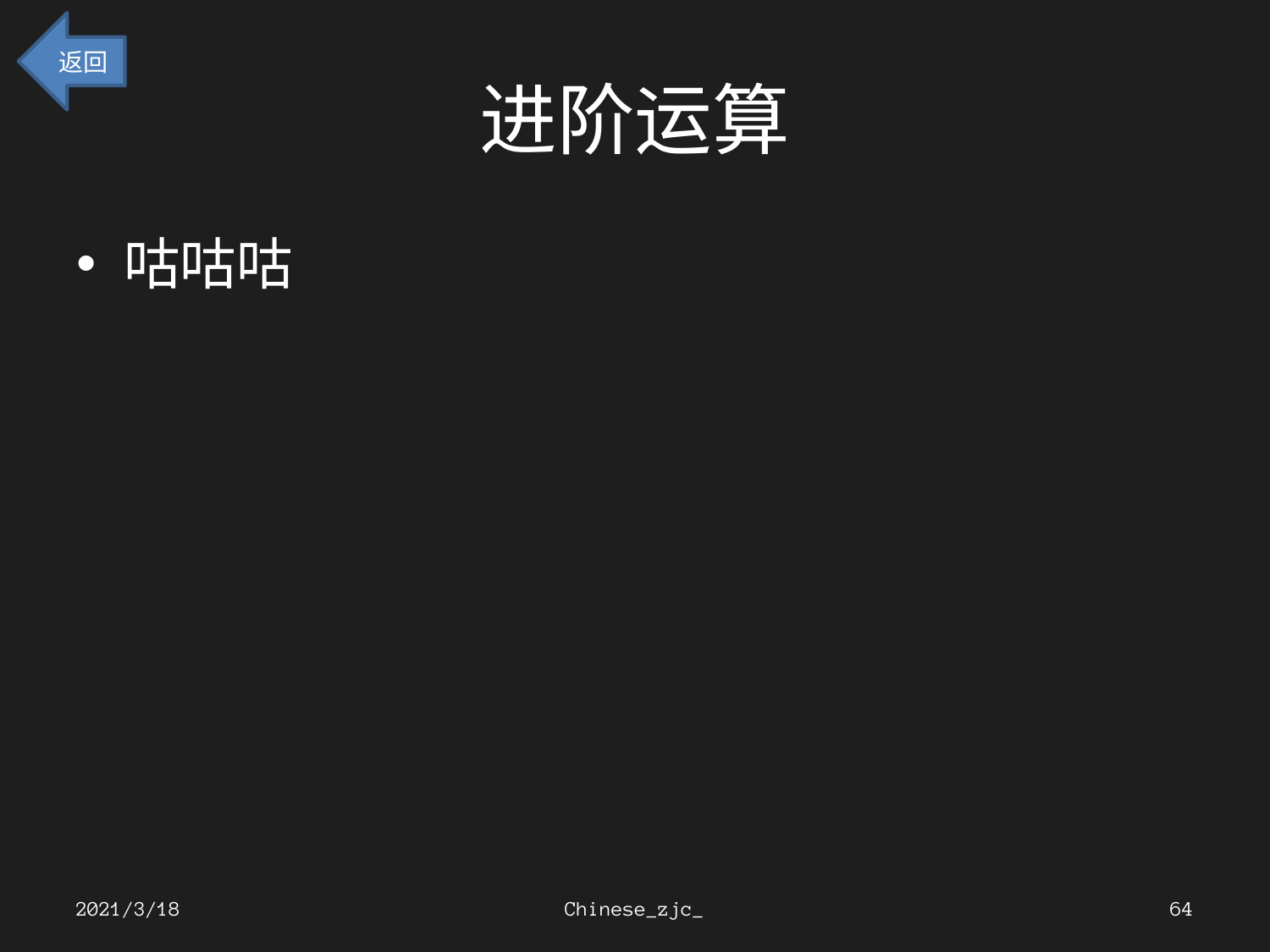

返回
# 进阶运算
咕咕咕
2021/3/18
Chinese_zjc_
64